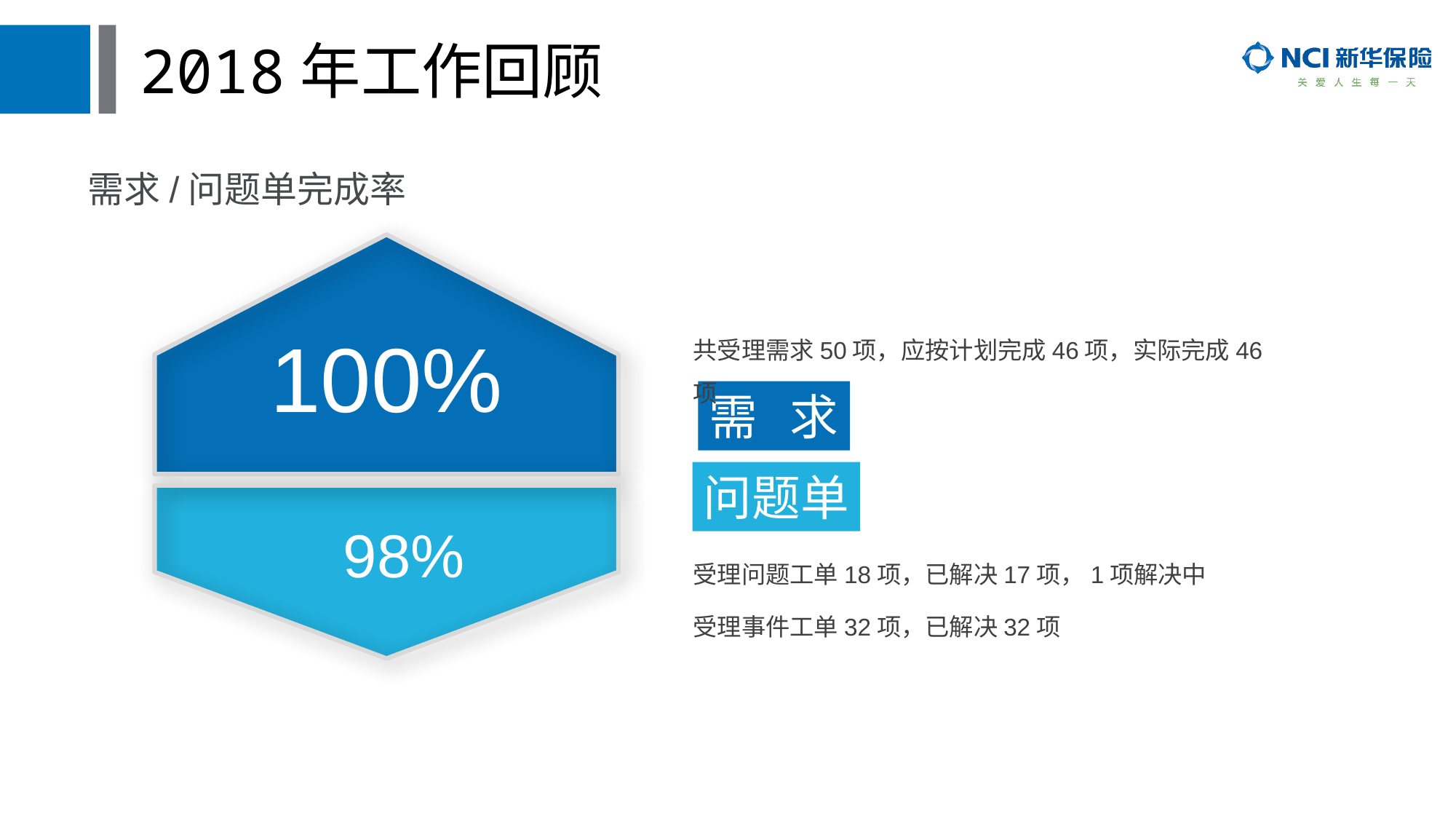

2018年工作回顾
       需求/问题单完成率

100%

98%

共受理需求50项，应按计划完成46项，实际完成46项
需   求
问题单
受理问题工单18项，已解决17项，1项解决中
受理事件工单32项，已解决32项